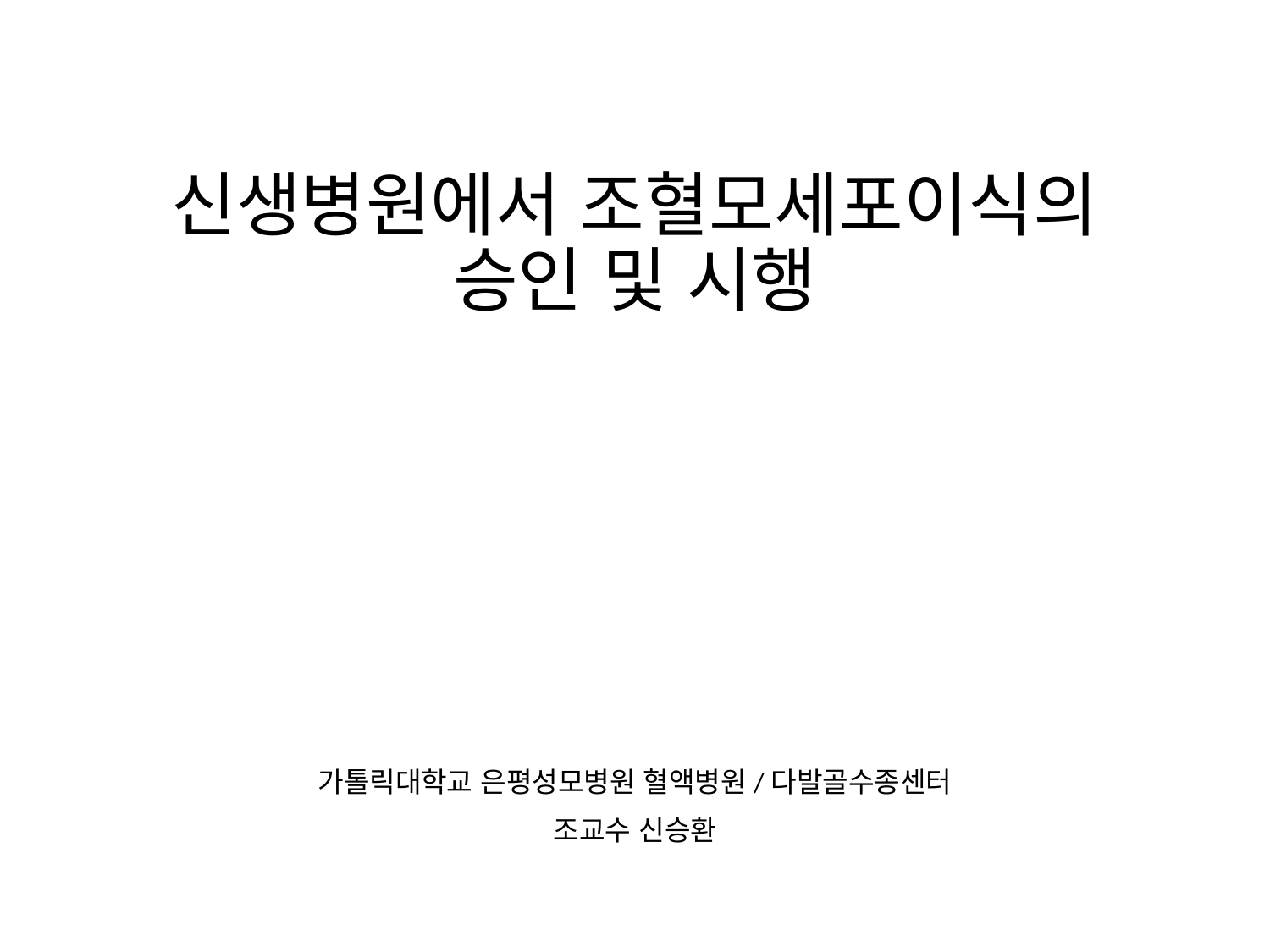

# 신생병원에서 조혈모세포이식의 승인 및 시행
가톨릭대학교 은평성모병원 혈액병원/다발골수종센터
조교수 신승환